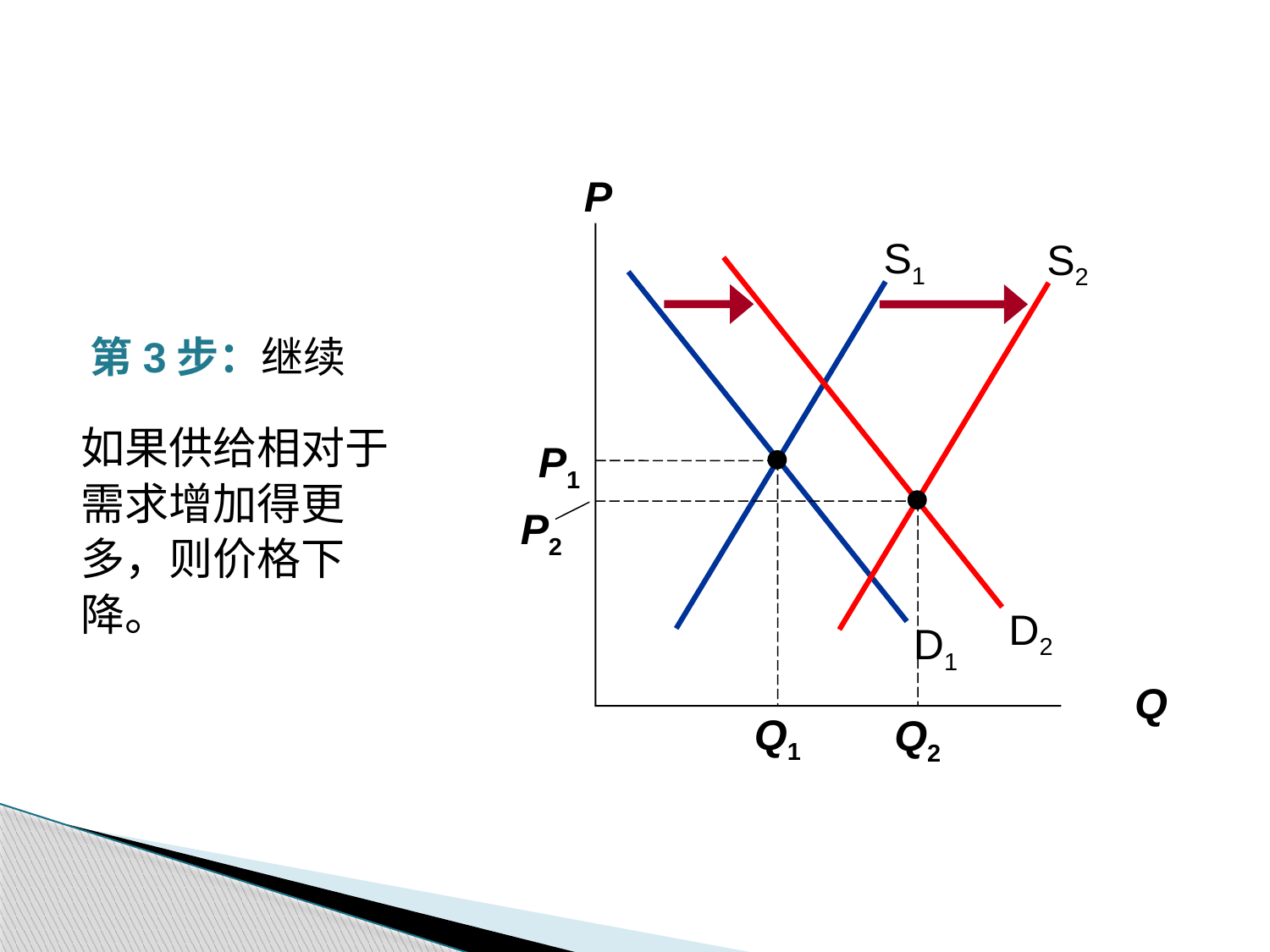

P

Q
S1

S2

D2

D1

第3步：继续
如果供给相对于需求增加得更多，则价格下降。
P1

Q1

P2
Q2